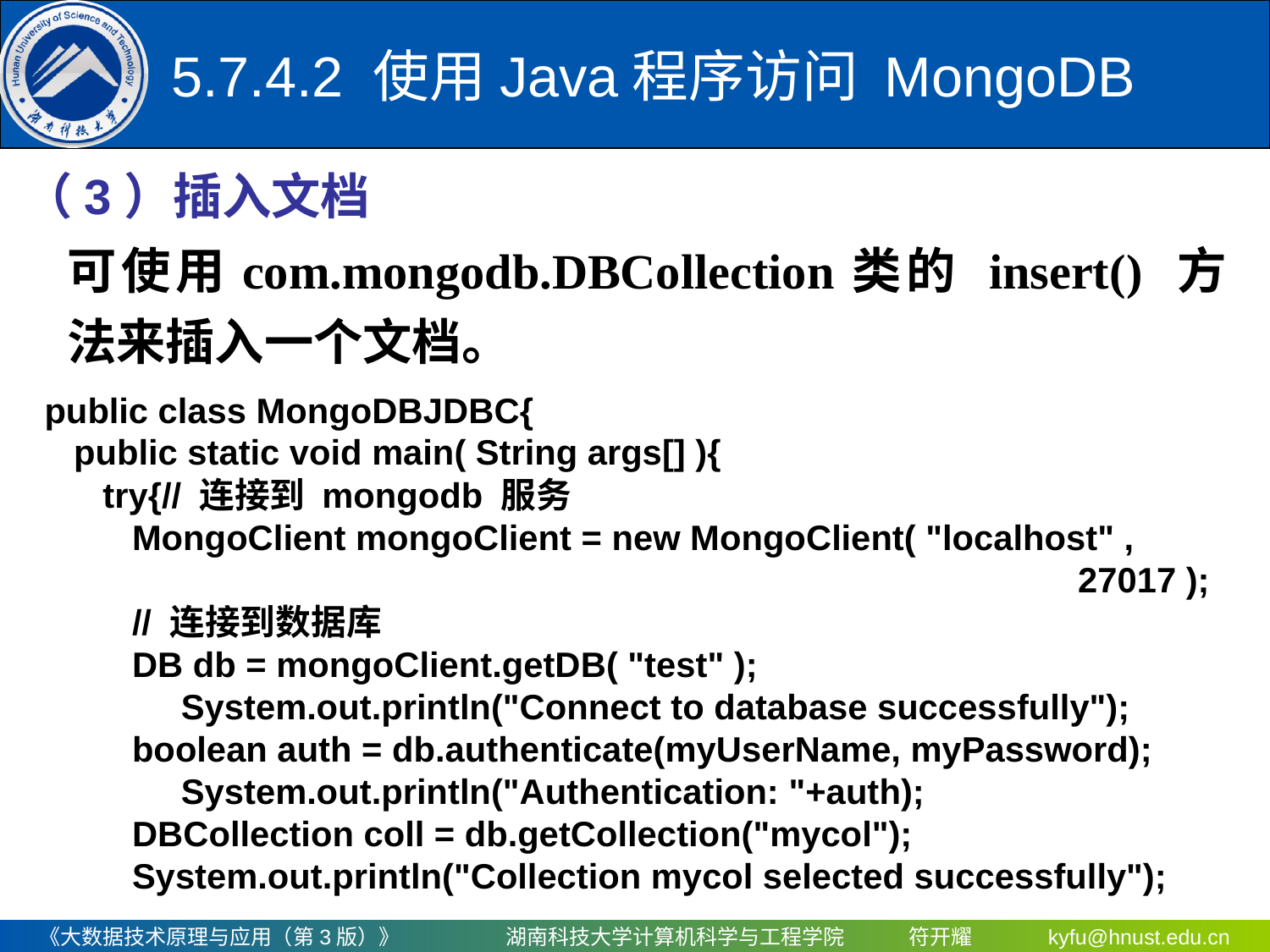

5.7.4.2 使用Java程序访问 MongoDB
（3）插入文档
可使用com.mongodb.DBCollection类的 insert() 方法来插入一个文档。
public class MongoDBJDBC{
   public static void main( String args[] ){
      try{// 连接到 mongodb 服务
         MongoClient mongoClient = new MongoClient( "localhost" ,
　　　　　　　　　　　　　　　　　　　　　　　　　　　　　27017 );
         // 连接到数据库
         DB db = mongoClient.getDB( "test" );
	 System.out.println("Connect to database successfully");
         boolean auth = db.authenticate(myUserName, myPassword);
	 System.out.println("Authentication: "+auth);
         DBCollection coll = db.getCollection("mycol");
         System.out.println("Collection mycol selected successfully");